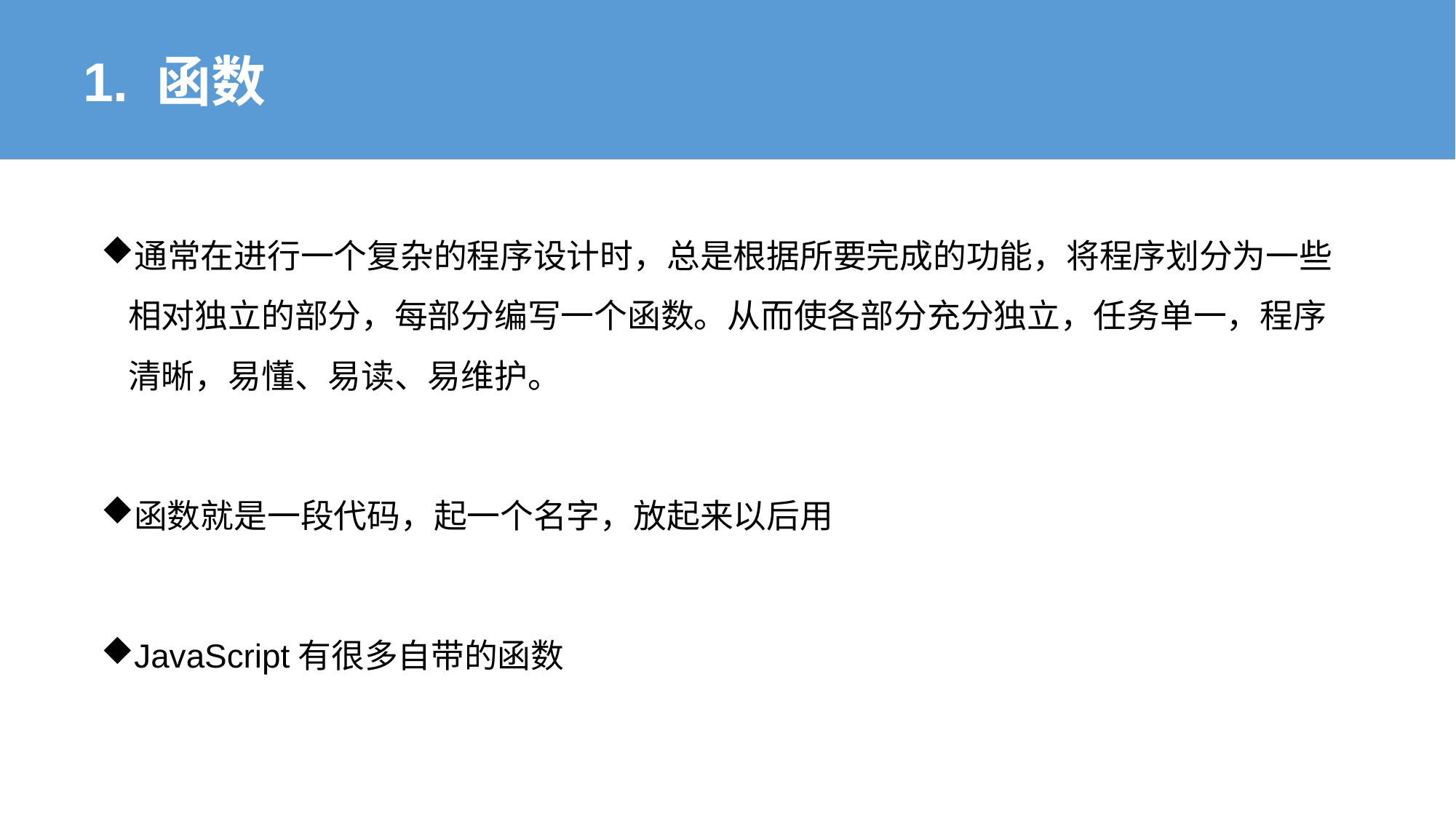

1. 函数

通常在进行一个复杂的程序设计时，总是根据所要完成的功能，将程序划分为一些相对独立的部分，每部分编写一个函数。从而使各部分充分独立，任务单一，程序清晰，易懂、易读、易维护。

函数就是一段代码，起一个名字，放起来以后用

JavaScript有很多自带的函数